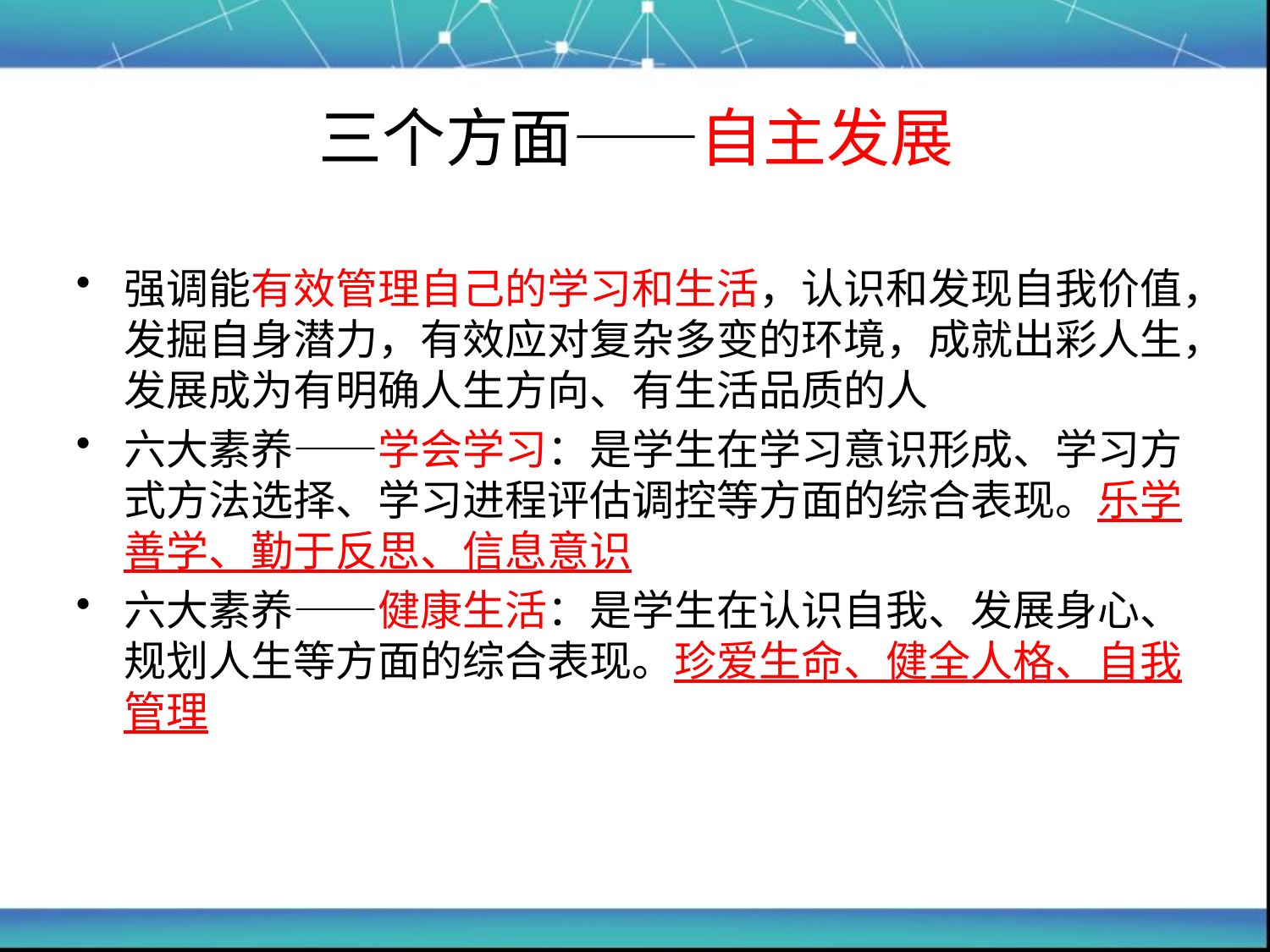

# 三个方面——自主发展

强调能有效管理自己的学习和生活，认识和发现自我价值，发掘自身潜力，有效应对复杂多变的环境，成就出彩人生，发展成为有明确人生方向、有生活品质的人
六大素养——学会学习：是学生在学习意识形成、学习方式方法选择、学习进程评估调控等方面的综合表现。乐学善学、勤于反思、信息意识
六大素养——健康生活：是学生在认识自我、发展身心、规划人生等方面的综合表现。珍爱生命、健全人格、自我管理